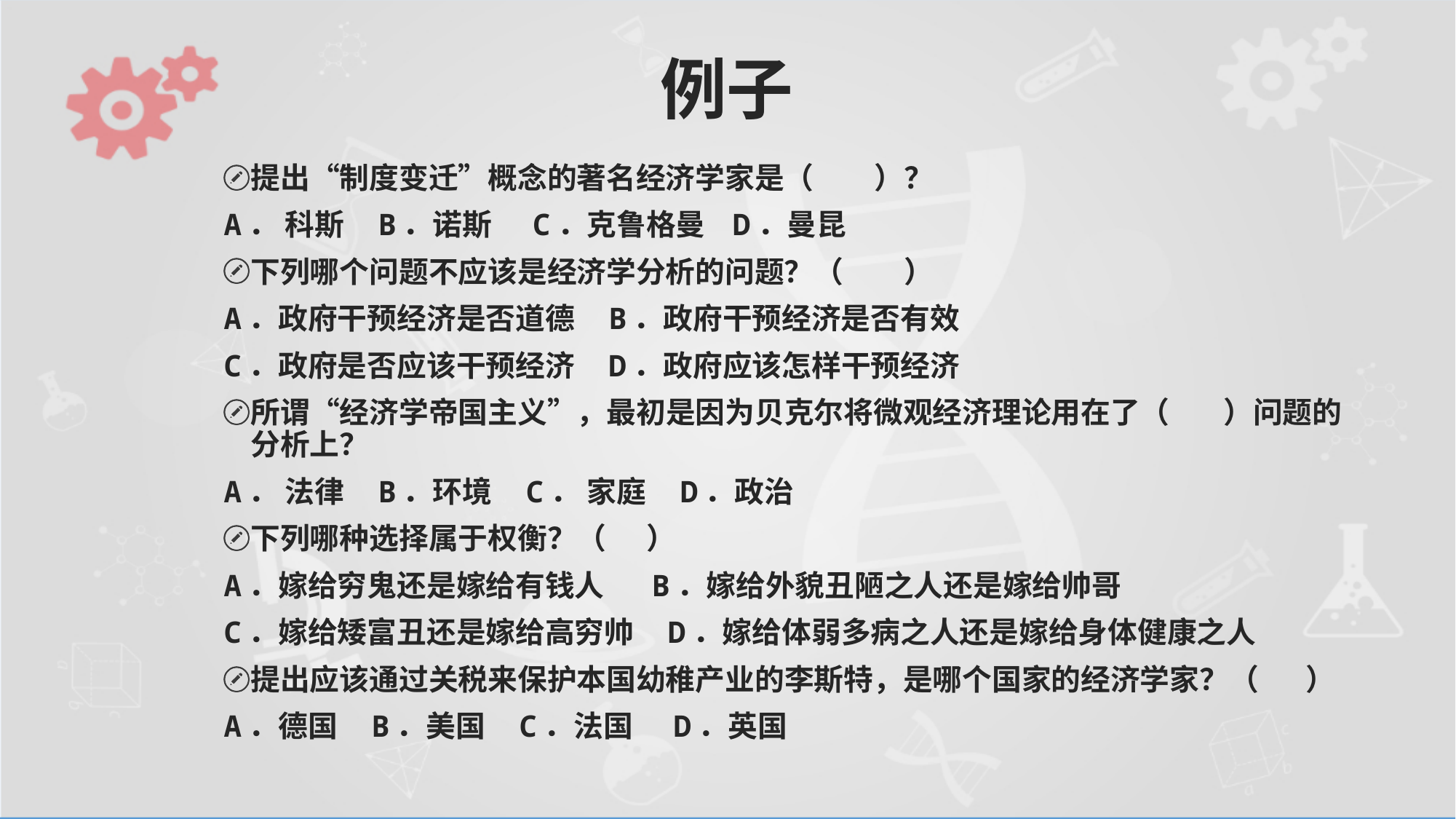

# 例子
提出“制度变迁”概念的著名经济学家是（         ）？
A． 科斯    B．诺斯     C．克鲁格曼   D．曼昆
下列哪个问题不应该是经济学分析的问题？（         ）
A．政府干预经济是否道德    B．政府干预经济是否有效
C．政府是否应该干预经济    D．政府应该怎样干预经济
所谓“经济学帝国主义”，最初是因为贝克尔将微观经济理论用在了（        ）问题的分析上？
A． 法律    B．环境    C． 家庭    D．政治
下列哪种选择属于权衡？（      ）
A．嫁给穷鬼还是嫁给有钱人      B．嫁给外貌丑陋之人还是嫁给帅哥
C．嫁给矮富丑还是嫁给高穷帅    D．嫁给体弱多病之人还是嫁给身体健康之人
提出应该通过关税来保护本国幼稚产业的李斯特，是哪个国家的经济学家？（       ）
A．德国    B．美国    C．法国     D．英国